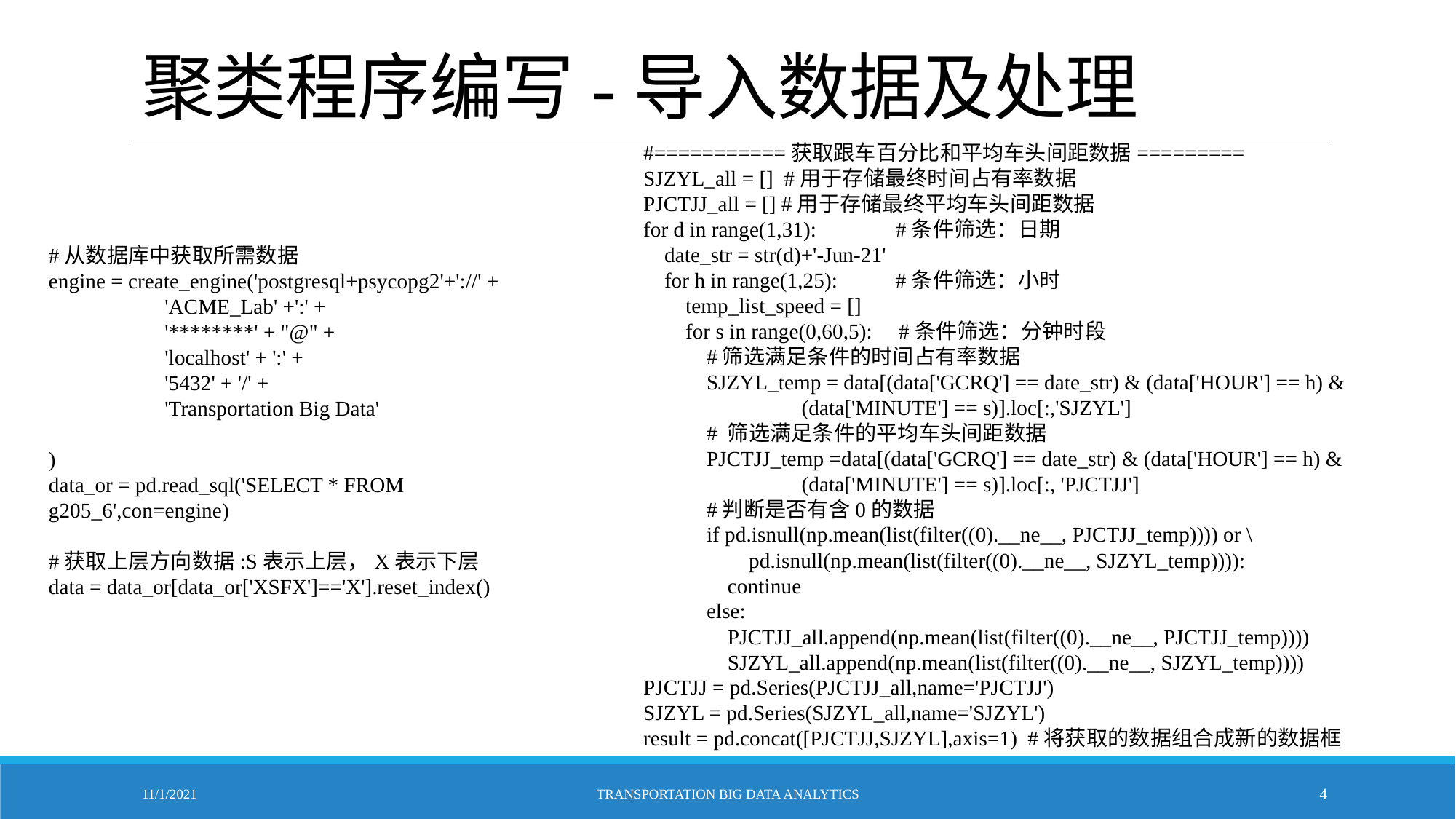

# 聚类程序编写-导入数据及处理
#===========获取跟车百分比和平均车头间距数据=========
SJZYL_all = []  #用于存储最终时间占有率数据
PJCTJJ_all = [] #用于存储最终平均车头间距数据
for d in range(1,31):               #条件筛选：日期
    date_str = str(d)+'-Jun-21'
    for h in range(1,25):           #条件筛选：小时
        temp_list_speed = []
        for s in range(0,60,5):     #条件筛选：分钟时段
            #筛选满足条件的时间占有率数据
            SJZYL_temp = data[(data['GCRQ'] == date_str) & (data['HOUR'] == h) &
                              (data['MINUTE'] == s)].loc[:,'SJZYL']
            # 筛选满足条件的平均车头间距数据
            PJCTJJ_temp =data[(data['GCRQ'] == date_str) & (data['HOUR'] == h) &
                              (data['MINUTE'] == s)].loc[:, 'PJCTJJ']
            #判断是否有含0的数据
            if pd.isnull(np.mean(list(filter((0).__ne__, PJCTJJ_temp)))) or \
                    pd.isnull(np.mean(list(filter((0).__ne__, SJZYL_temp)))):
                continue
            else:
                PJCTJJ_all.append(np.mean(list(filter((0).__ne__, PJCTJJ_temp))))
                SJZYL_all.append(np.mean(list(filter((0).__ne__, SJZYL_temp))))
PJCTJJ = pd.Series(PJCTJJ_all,name='PJCTJJ')
SJZYL = pd.Series(SJZYL_all,name='SJZYL')
result = pd.concat([PJCTJJ,SJZYL],axis=1)  #将获取的数据组合成新的数据框
#从数据库中获取所需数据
engine = create_engine('postgresql+psycopg2'+'://' +
                      'ACME_Lab' +':' +
                      '********' + "@" +
                      'localhost' + ':' +
                      '5432' + '/' +
                      'Transportation Big Data'

)
data_or = pd.read_sql('SELECT * FROM g205_6',con=engine)

#获取上层方向数据:S表示上层，X表示下层
data = data_or[data_or['XSFX']=='X'].reset_index()
11/1/2021
Transportation Big Data Analytics
4